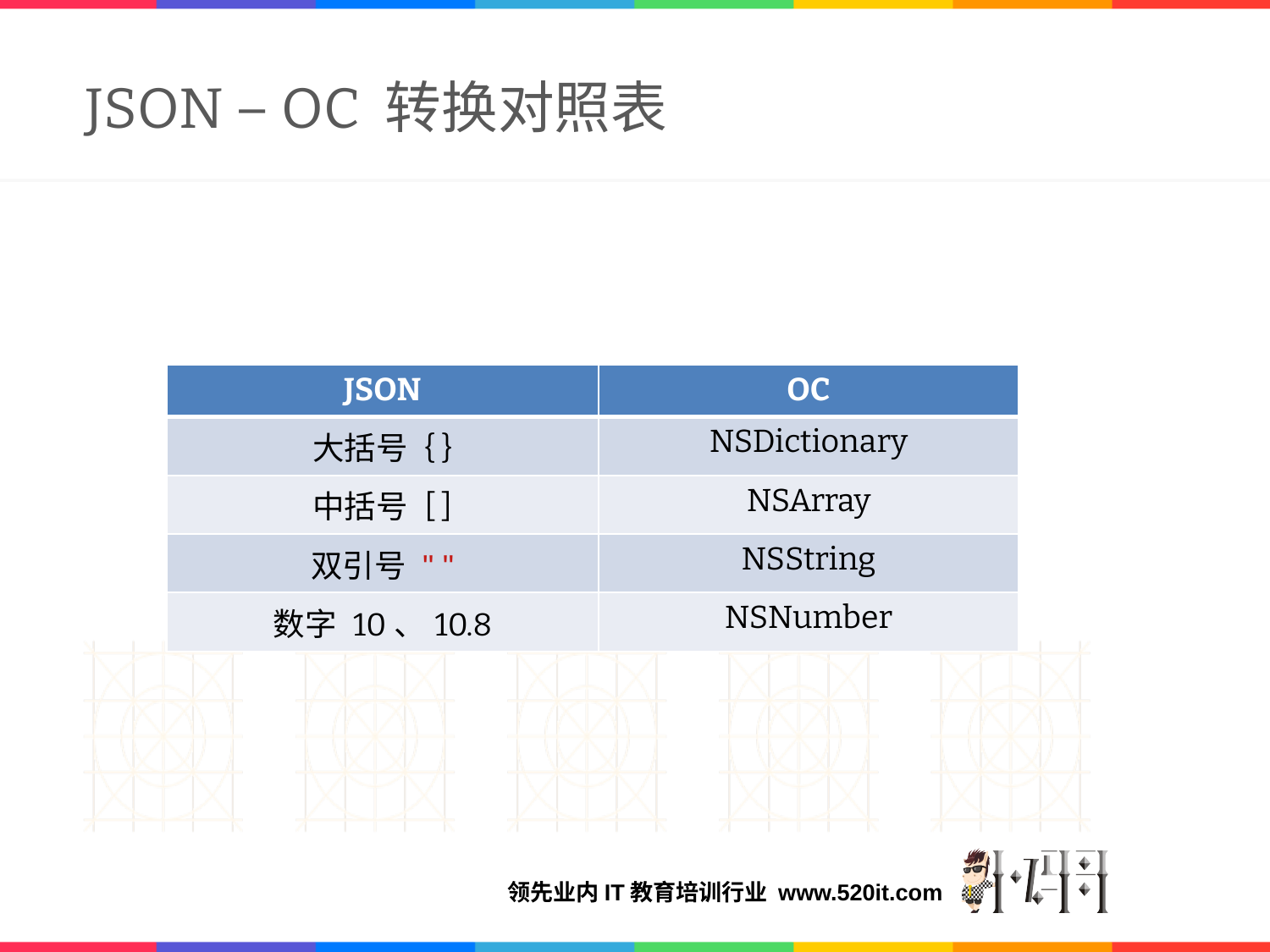

# JSON – OC 转换对照表
| JSON | OC |
| --- | --- |
| 大括号 { } | NSDictionary |
| 中括号 [ ] | NSArray |
| 双引号 " " | NSString |
| 数字 10、10.8 | NSNumber |